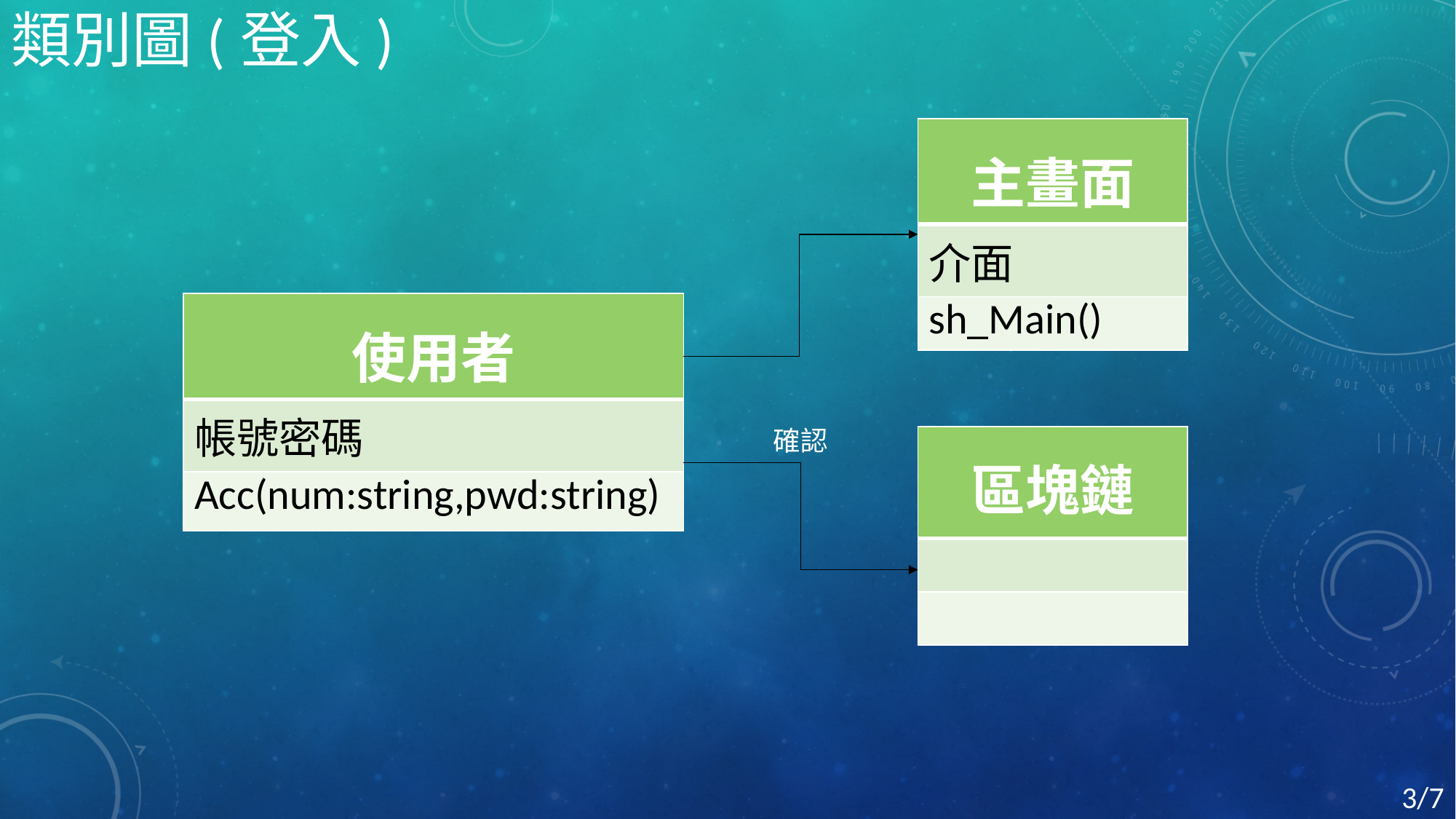

# 類別圖(登入)
| 主畫面 |
| --- |
| 介面 |
| sh\_Main() |
| 使用者 |
| --- |
| 帳號密碼 |
| Acc(num:string,pwd:string) |
確認
| 區塊鏈 |
| --- |
|  |
|  |
3/7